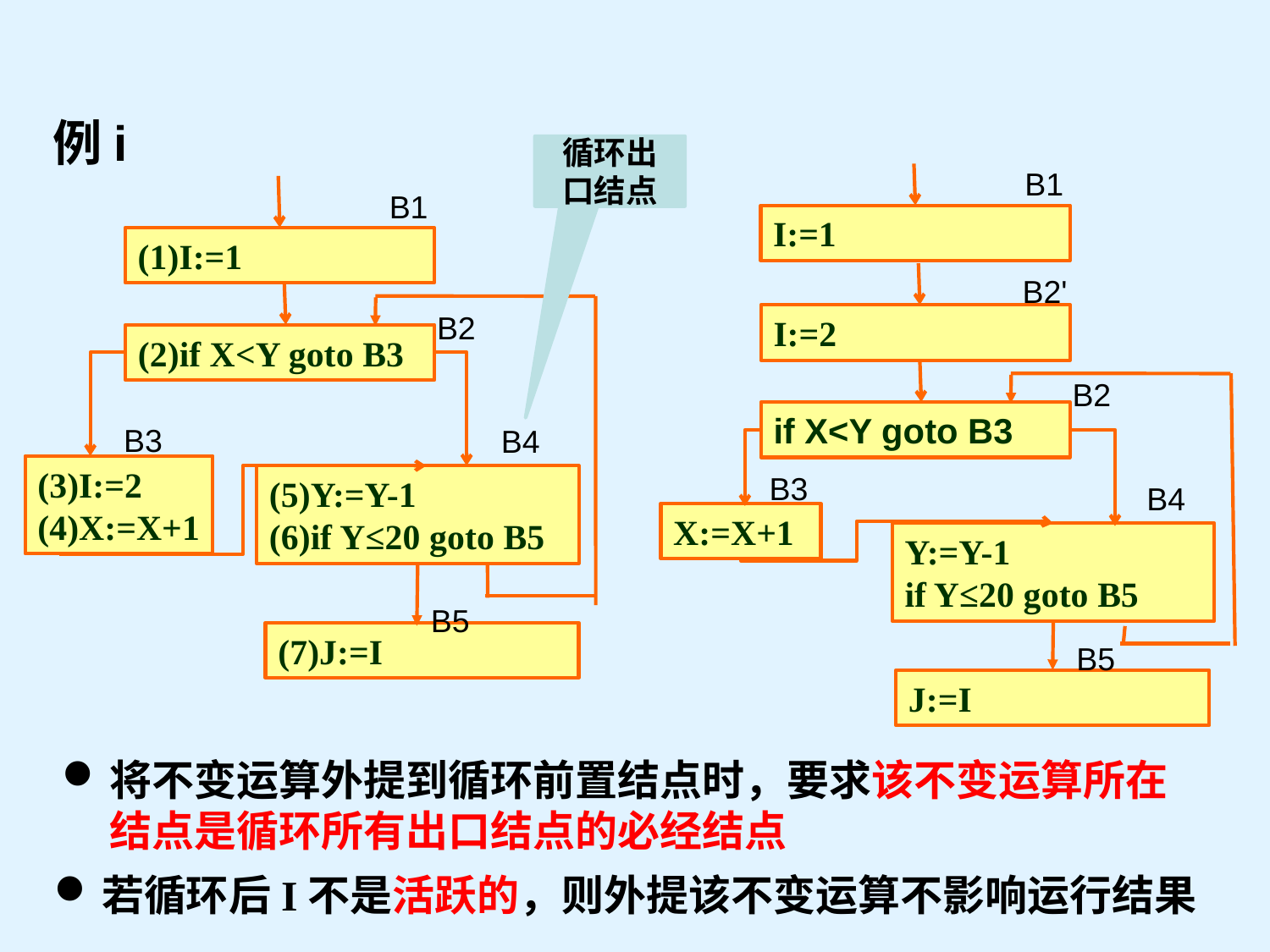

例i
循环出口结点
B1
B1
I:=1
(1)I:=1
B2'
B2
I:=2
(2)if X<Y goto B3
B2
if X<Y goto B3
B3
B4
(3)I:=2
(4)X:=X+1
B3
(5)Y:=Y-1
(6)if Y≤20 goto B5
B4
X:=X+1
Y:=Y-1
if Y≤20 goto B5
B5
(7)J:=I
B5
J:=I
将不变运算外提到循环前置结点时，要求该不变运算所在结点是循环所有出口结点的必经结点
若循环后I不是活跃的，则外提该不变运算不影响运行结果